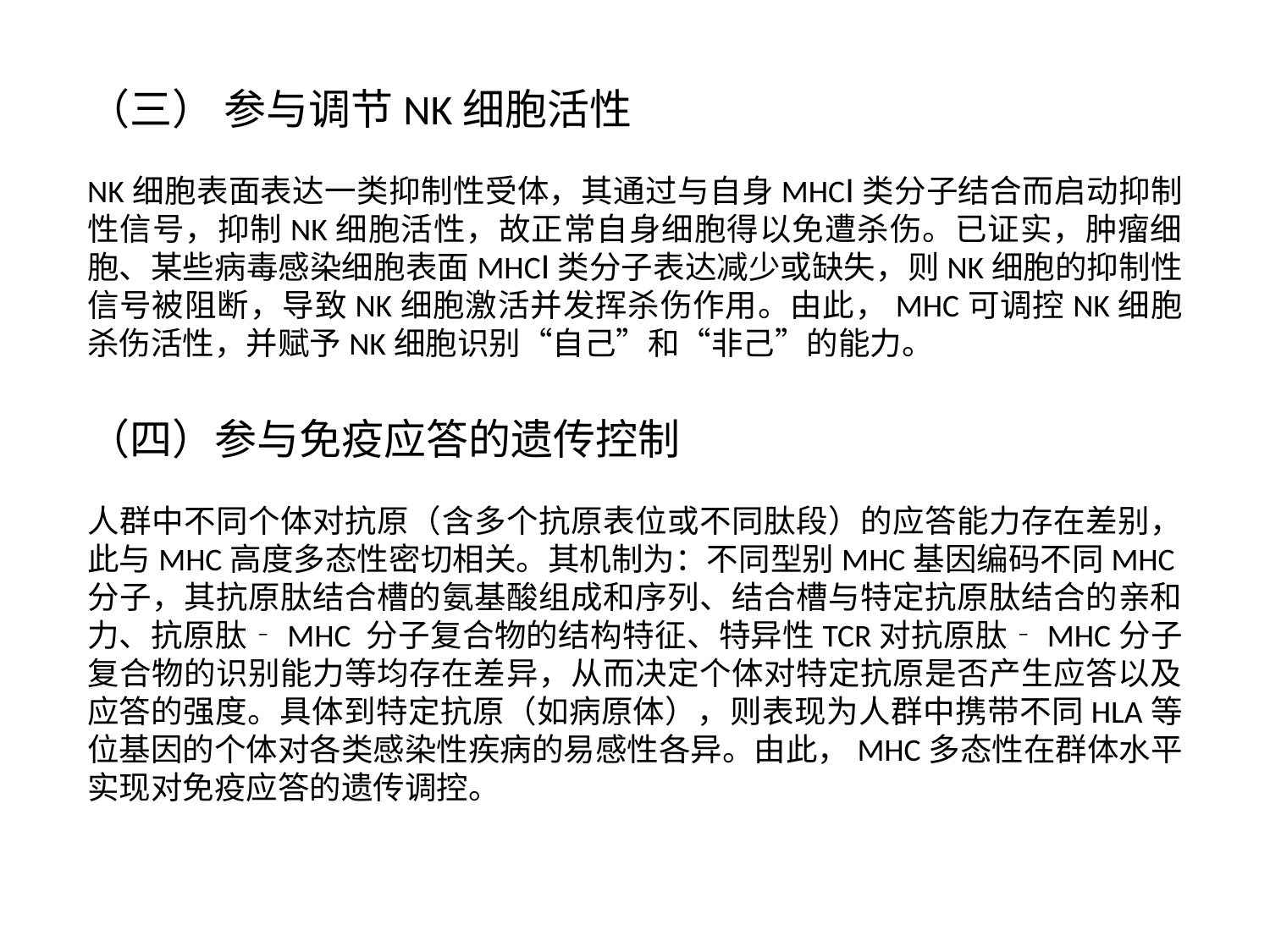

（三） 参与调节NK细胞活性

NK细胞表面表达一类抑制性受体，其通过与自身MHCⅠ类分子结合而启动抑制性信号，抑制NK细胞活性，故正常自身细胞得以免遭杀伤。已证实，肿瘤细胞、某些病毒感染细胞表面MHCⅠ类分子表达减少或缺失，则NK细胞的抑制性信号被阻断，导致NK细胞激活并发挥杀伤作用。由此，MHC可调控NK细胞杀伤活性，并赋予NK细胞识别“自己”和“非己”的能力。

（四）参与免疫应答的遗传控制

人群中不同个体对抗原（含多个抗原表位或不同肽段）的应答能力存在差别，此与MHC高度多态性密切相关。其机制为：不同型别MHC基因编码不同MHC分子，其抗原肽结合槽的氨基酸组成和序列、结合槽与特定抗原肽结合的亲和力、抗原肽‐MHC 分子复合物的结构特征、特异性TCR对抗原肽‐MHC分子复合物的识别能力等均存在差异，从而决定个体对特定抗原是否产生应答以及应答的强度。具体到特定抗原（如病原体），则表现为人群中携带不同HLA等位基因的个体对各类感染性疾病的易感性各异。由此，MHC多态性在群体水平实现对免疫应答的遗传调控。